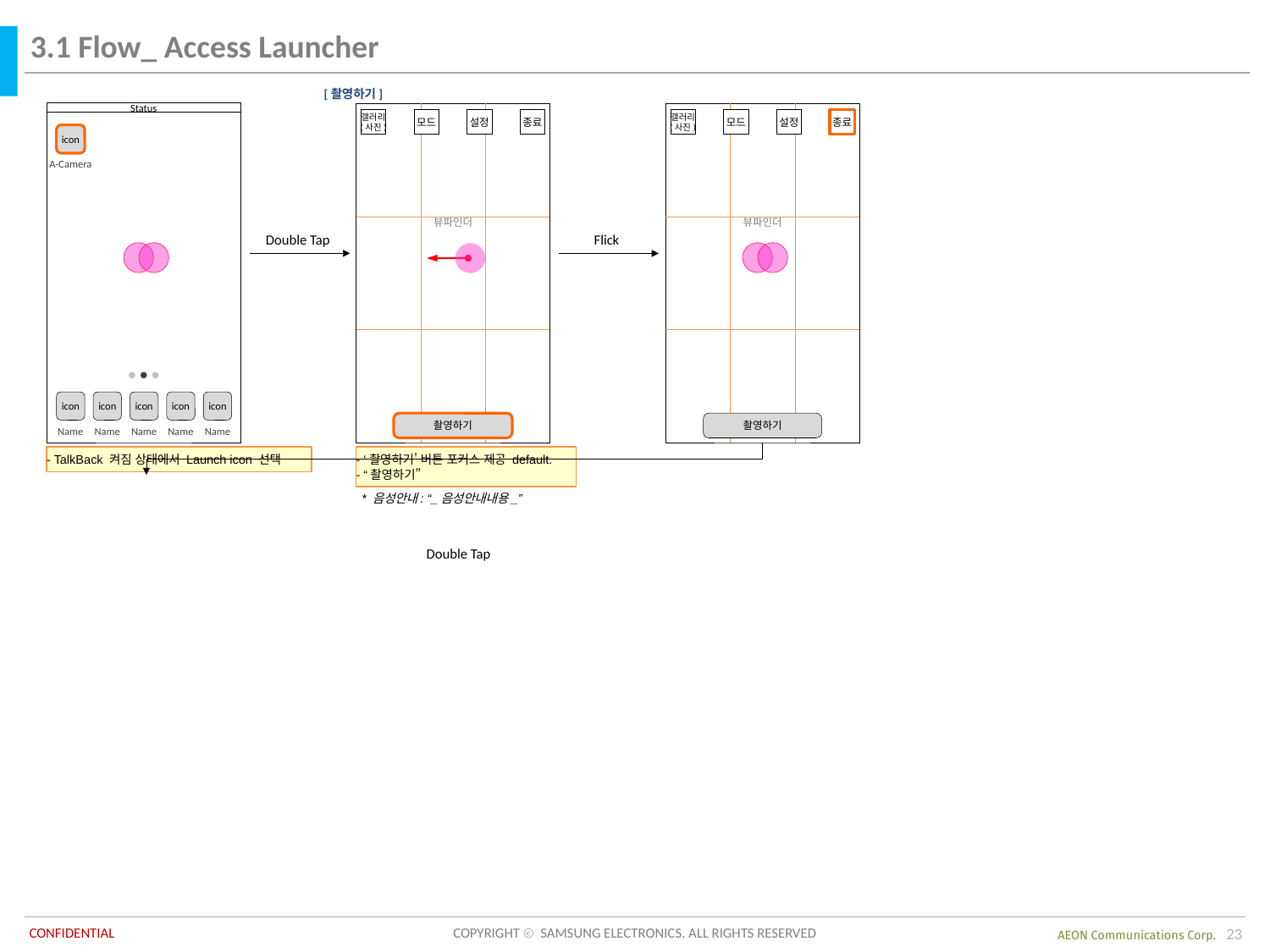

3.1 Flow_ Access Launcher
[촬영하기]

Status
icon
A-Camera

icon
icon
icon
icon
icon
Name
Name
Name
Name
Name
뷰파인더

갤러리
(사진)
모드
설정
종료
촬영하기
뷰파인더

갤러리
(사진)
모드
설정
종료
촬영하기

Double Tap
Flick

- TalkBack 켜짐 상태에서 Launch icon 선택
- ‘촬영하기’ 버튼 포커스 제공 default.
- “촬영하기”
* 음성안내: “_음성안내내용_”
Double Tap
23